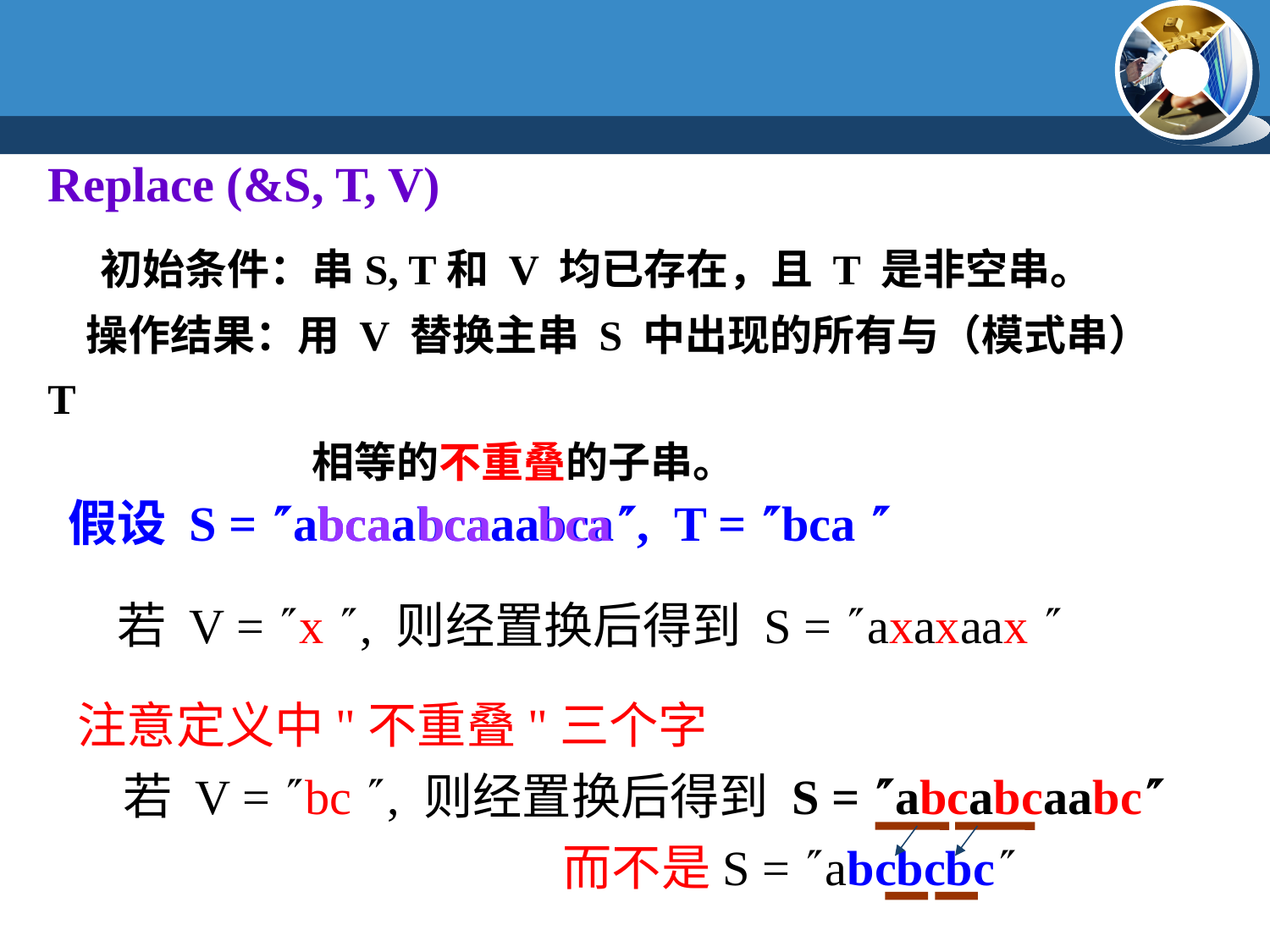

Replace (&S, T, V)
  初始条件：串S, T和 V 均已存在，且 T 是非空串。
    操作结果：用 V 替换主串 S 中出现的所有与（模式串）T
                        相等的不重叠的子串。
假设 S = ″abcaabcaaabca″,  T = ″bca ″
bca
bca
bca
若 V = ″x ″, 则经置换后得到 S = ″axaxaax ″
注意定义中"不重叠"三个字
   若 V = ″bc ″, 则经置换后得到 S = ″abcabcaabc″
                                           而不是S = ″abcbcbc″